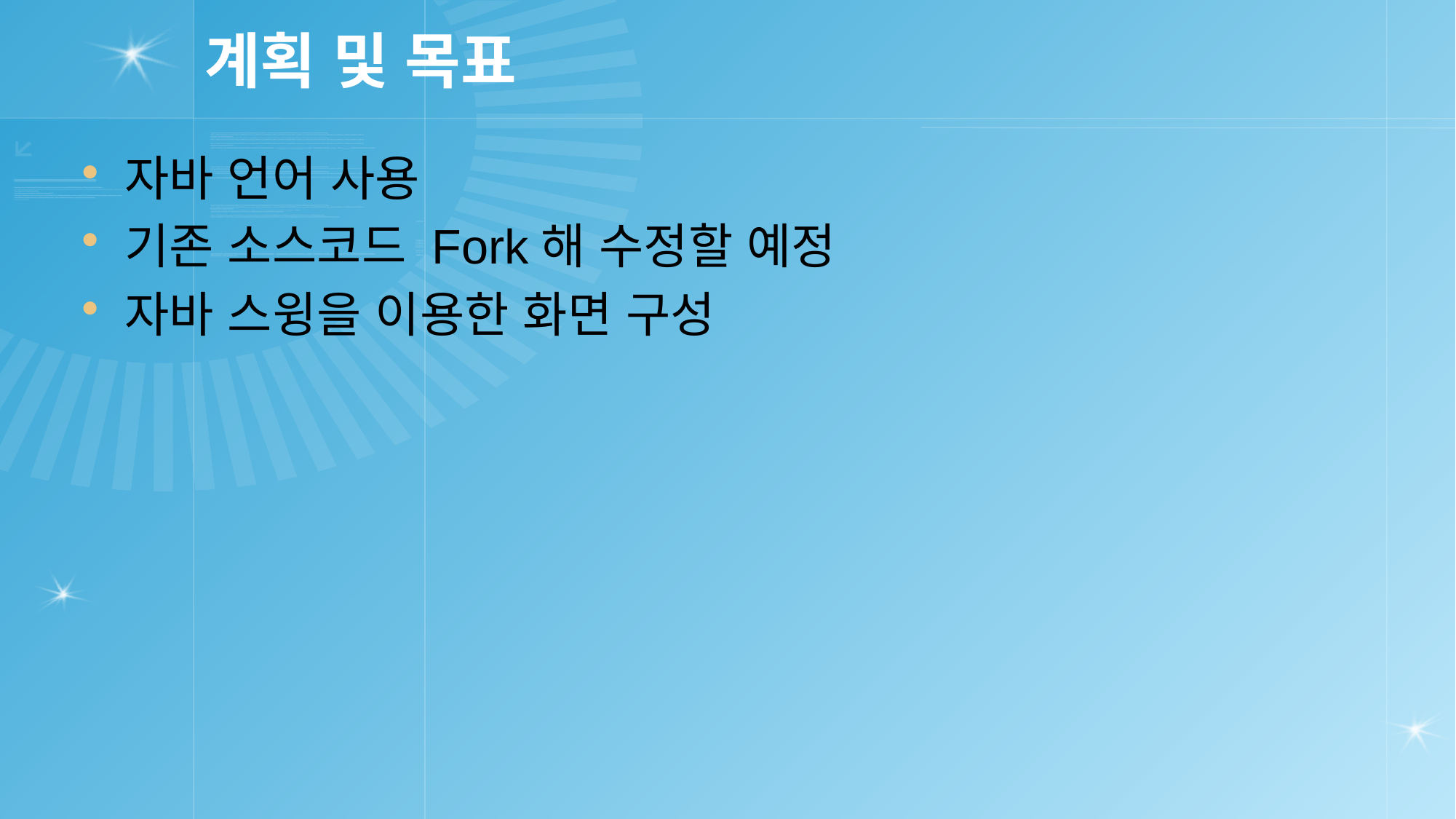

# 계획 및 목표
자바 언어 사용
기존 소스코드 Fork해 수정할 예정
자바 스윙을 이용한 화면 구성